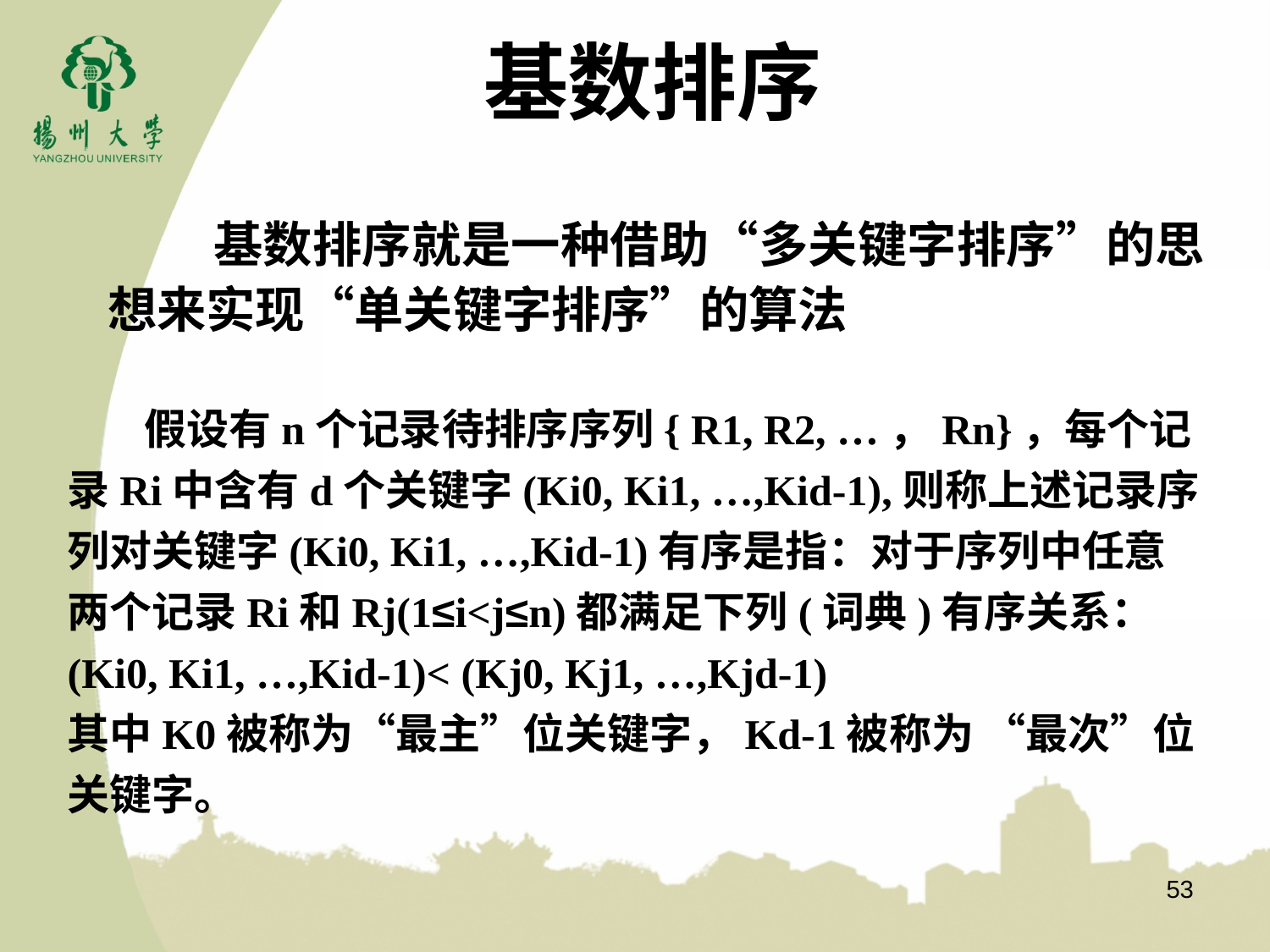

基数排序
     基数排序就是一种借助“多关键字排序”的思想来实现“单关键字排序”的算法
       假设有n个记录待排序序列{ R1, R2, …，Rn}，每个记录Ri中含有d个关键字(Ki0, Ki1, …,Kid-1),则称上述记录序列对关键字(Ki0, Ki1, …,Kid-1)有序是指：对于序列中任意两个记录Ri和Rj(1≤i<j≤n)都满足下列(词典)有序关系：
(Ki0, Ki1, …,Kid-1)< (Kj0, Kj1, …,Kjd-1)
其中K0被称为“最主”位关键字，Kd-1被称为 “最次”位关键字。
53